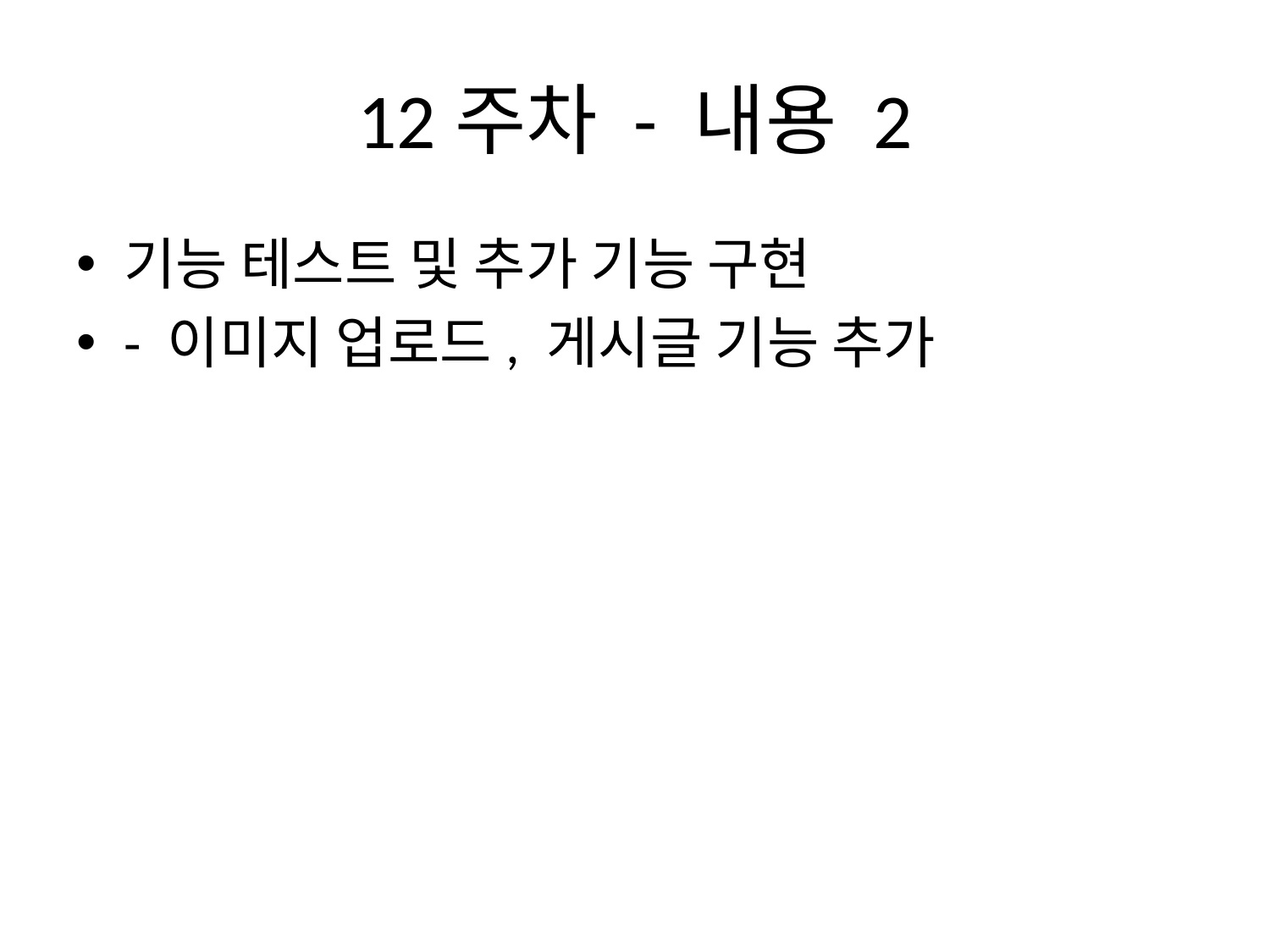

# 12주차 - 내용 2
기능 테스트 및 추가 기능 구현
- 이미지 업로드, 게시글 기능 추가